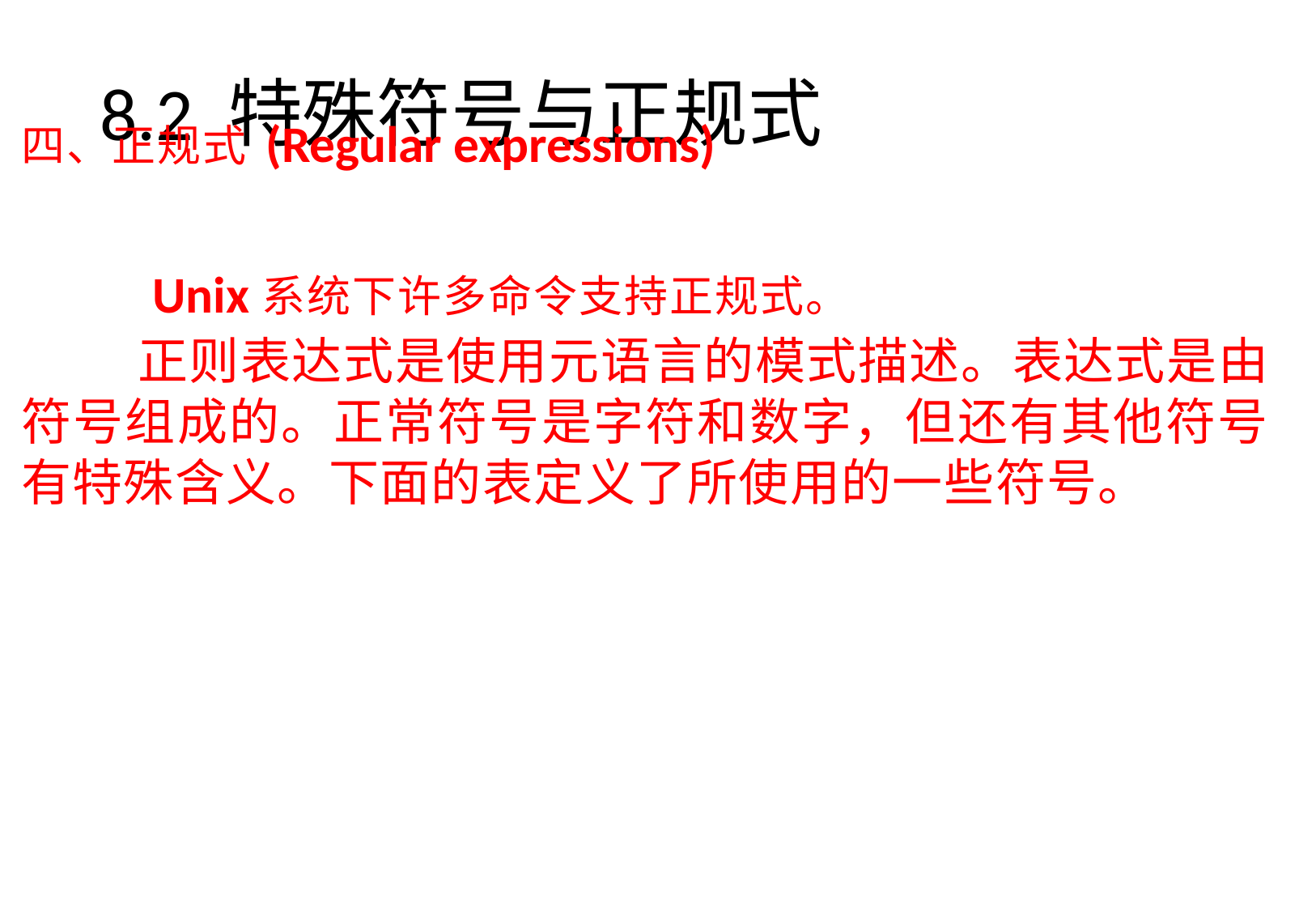

# 8.2 特殊符号与正规式
四、正规式(Regular expressions)

Unix系统下许多命令支持正规式。
正则表达式是使用元语言的模式描述。表达式是由 符号组成的。正常符号是字符和数字，但还有其他符号 有特殊含义。下面的表定义了所使用的一些符号。